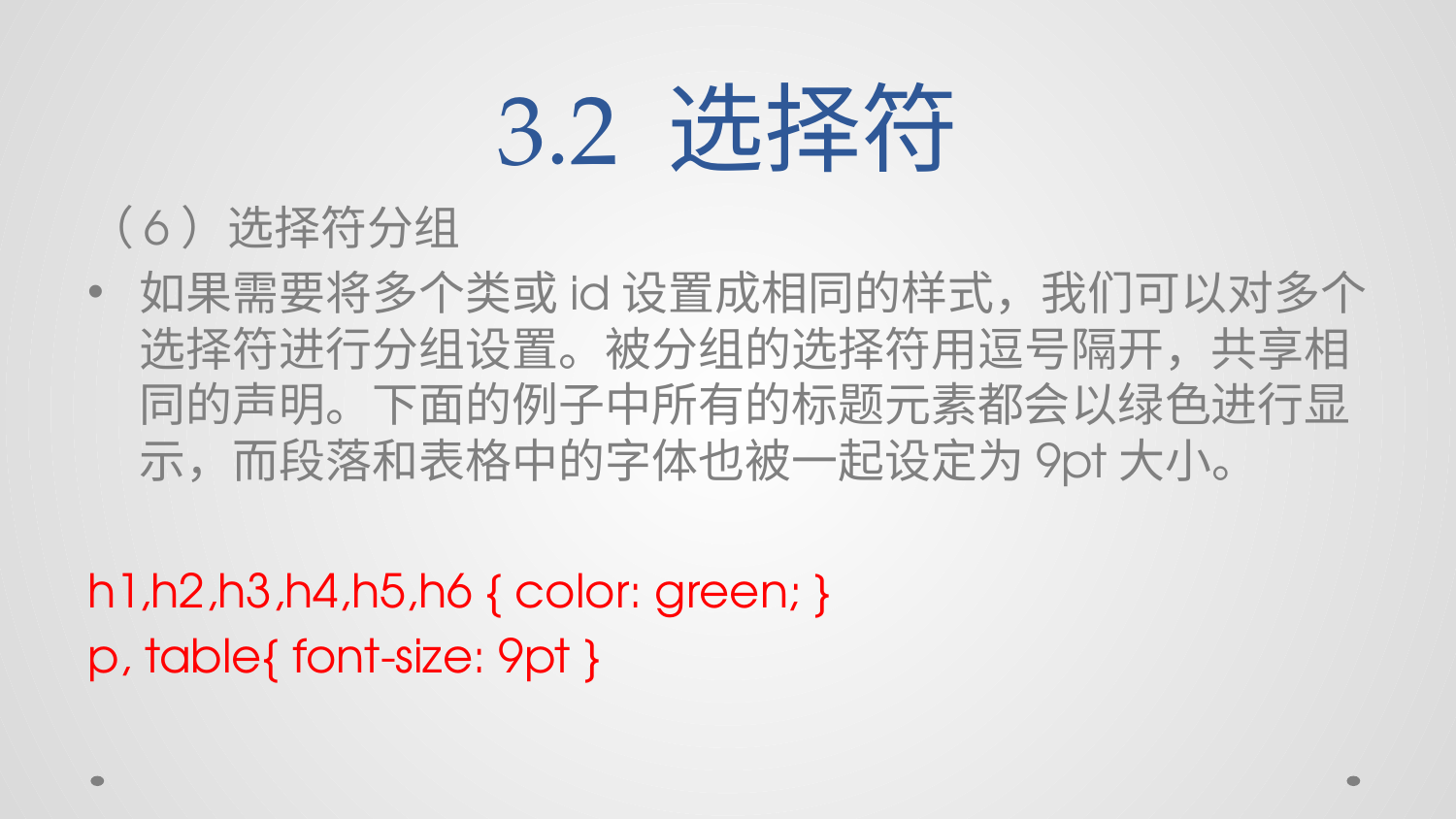

# 3.2 选择符
（6）选择符分组
如果需要将多个类或id设置成相同的样式，我们可以对多个选择符进行分组设置。被分组的选择符用逗号隔开，共享相同的声明。下面的例子中所有的标题元素都会以绿色进行显示，而段落和表格中的字体也被一起设定为9pt大小。

h1,h2,h3,h4,h5,h6 { color: green; }
p, table{ font-size: 9pt }